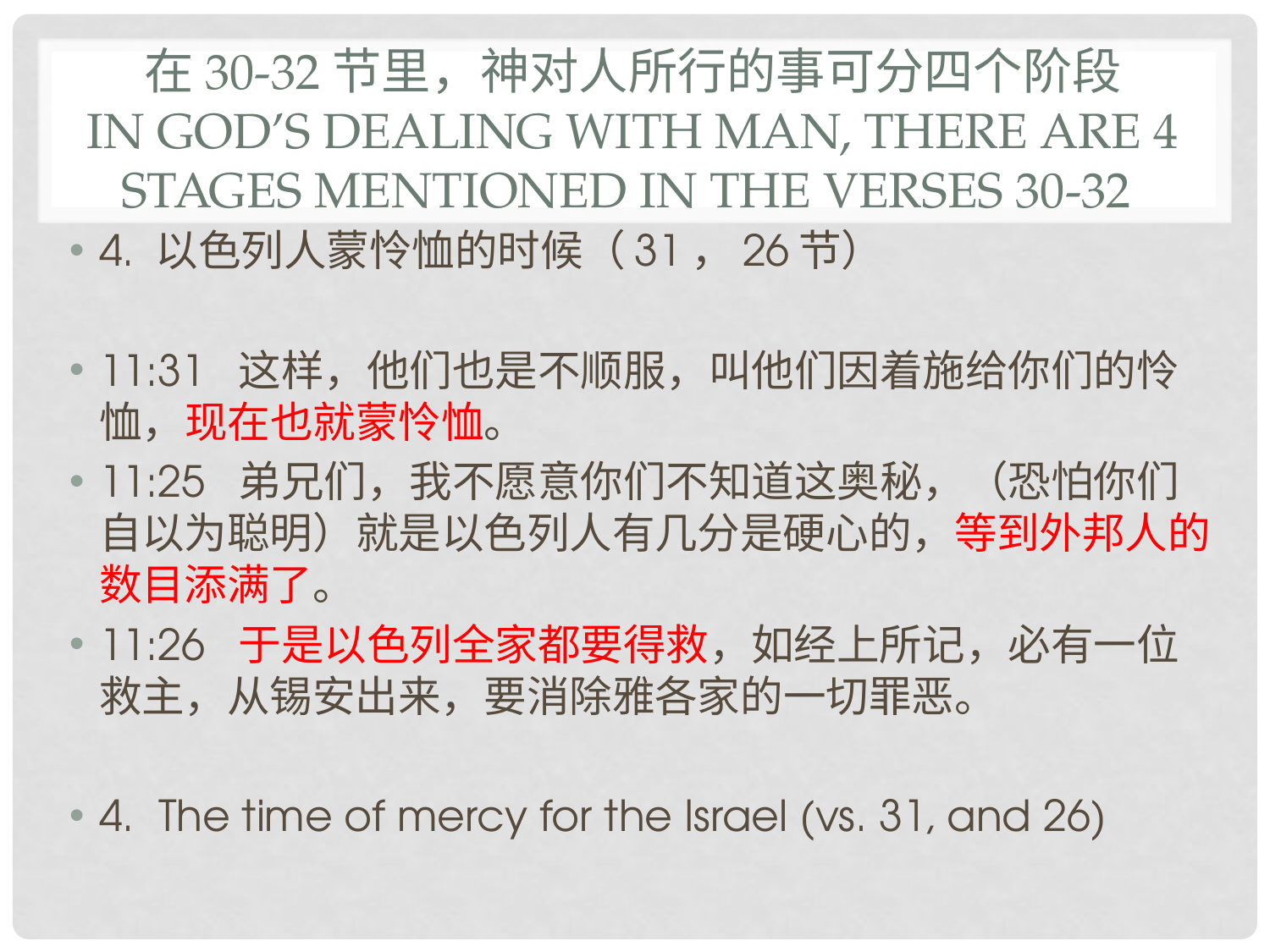

# 在30-32节里，神对人所行的事可分四个阶段 in God’s dealing with man, there are 4 stages mentioned in the verses 30-32
4. 以色列人蒙怜恤的时候（31，26节）

11:31  这样，他们也是不顺服，叫他们因着施给你们的怜恤，现在也就蒙怜恤。
11:25  弟兄们，我不愿意你们不知道这奥秘，（恐怕你们自以为聪明）就是以色列人有几分是硬心的，等到外邦人的数目添满了。
11:26  于是以色列全家都要得救，如经上所记，必有一位救主，从锡安出来，要消除雅各家的一切罪恶。

4.  The time of mercy for the Israel (vs. 31, and 26)